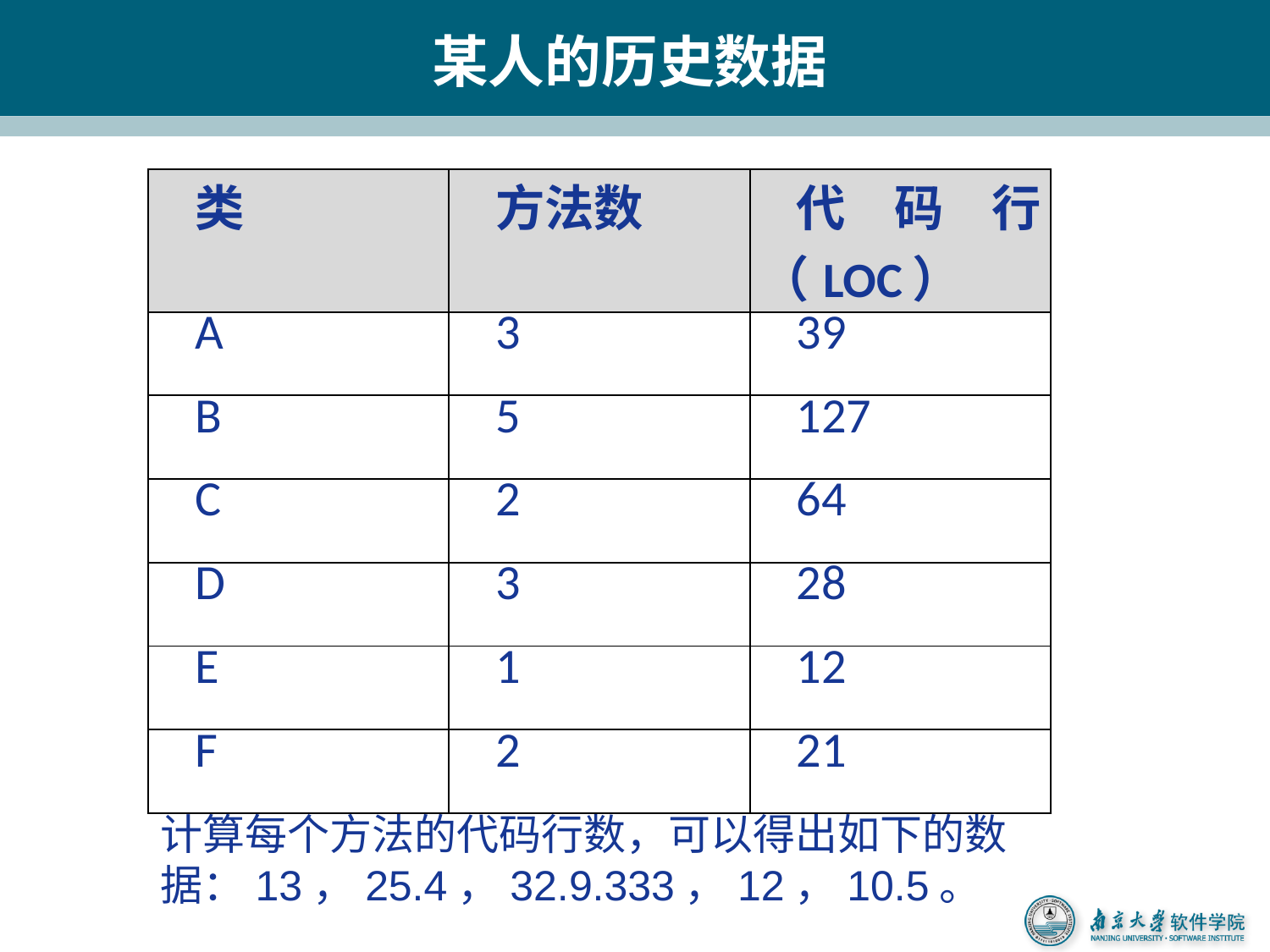

# 某人的历史数据
| 类 | 方法数 | 代码行（LOC） |
| --- | --- | --- |
| A | 3 | 39 |
| B | 5 | 127 |
| C | 2 | 64 |
| D | 3 | 28 |
| E | 1 | 12 |
| F | 2 | 21 |
计算每个方法的代码行数，可以得出如下的数据：13，25.4，32.9.333，12，10.5。